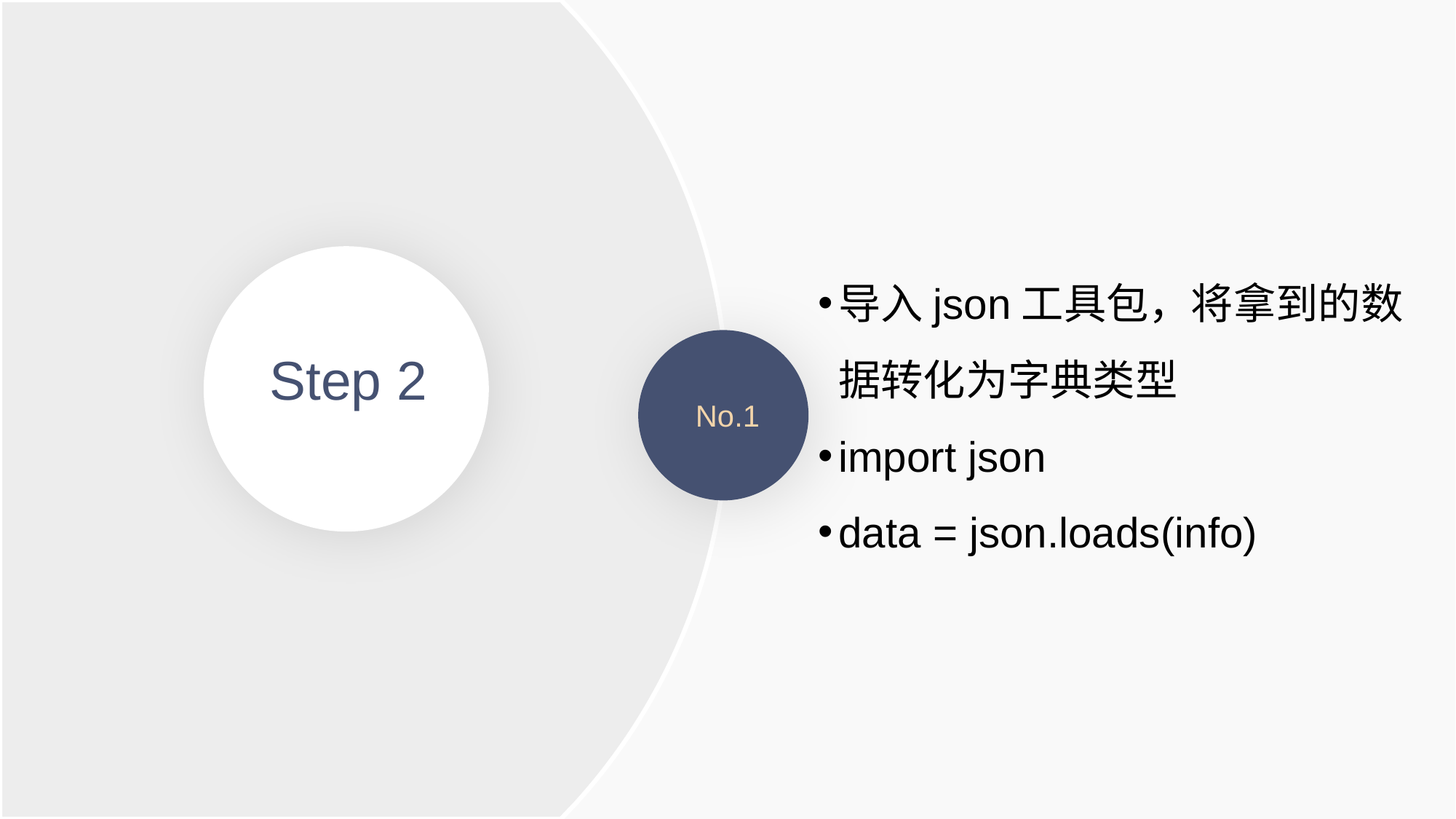

导入json工具包，将拿到的数据转化为字典类型
import json
data = json.loads(info)

Step 2
No.1